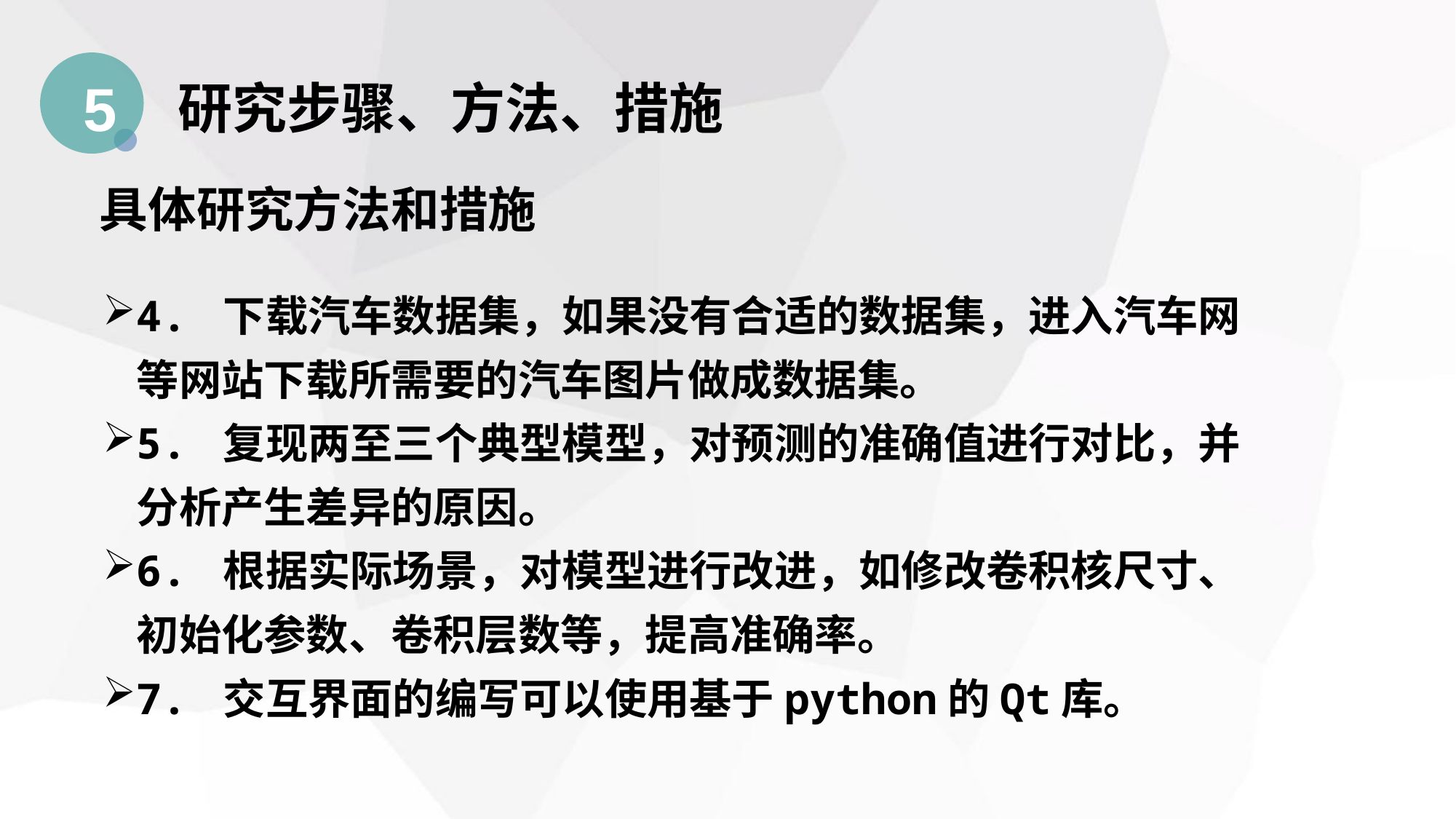

5
研究步骤、方法、措施

具体研究方法和措施
4. 下载汽车数据集，如果没有合适的数据集，进入汽车网等网站下载所需要的汽车图片做成数据集。
5. 复现两至三个典型模型，对预测的准确值进行对比，并分析产生差异的原因。
6. 根据实际场景，对模型进行改进，如修改卷积核尺寸、初始化参数、卷积层数等，提高准确率。
7. 交互界面的编写可以使用基于python的Qt库。